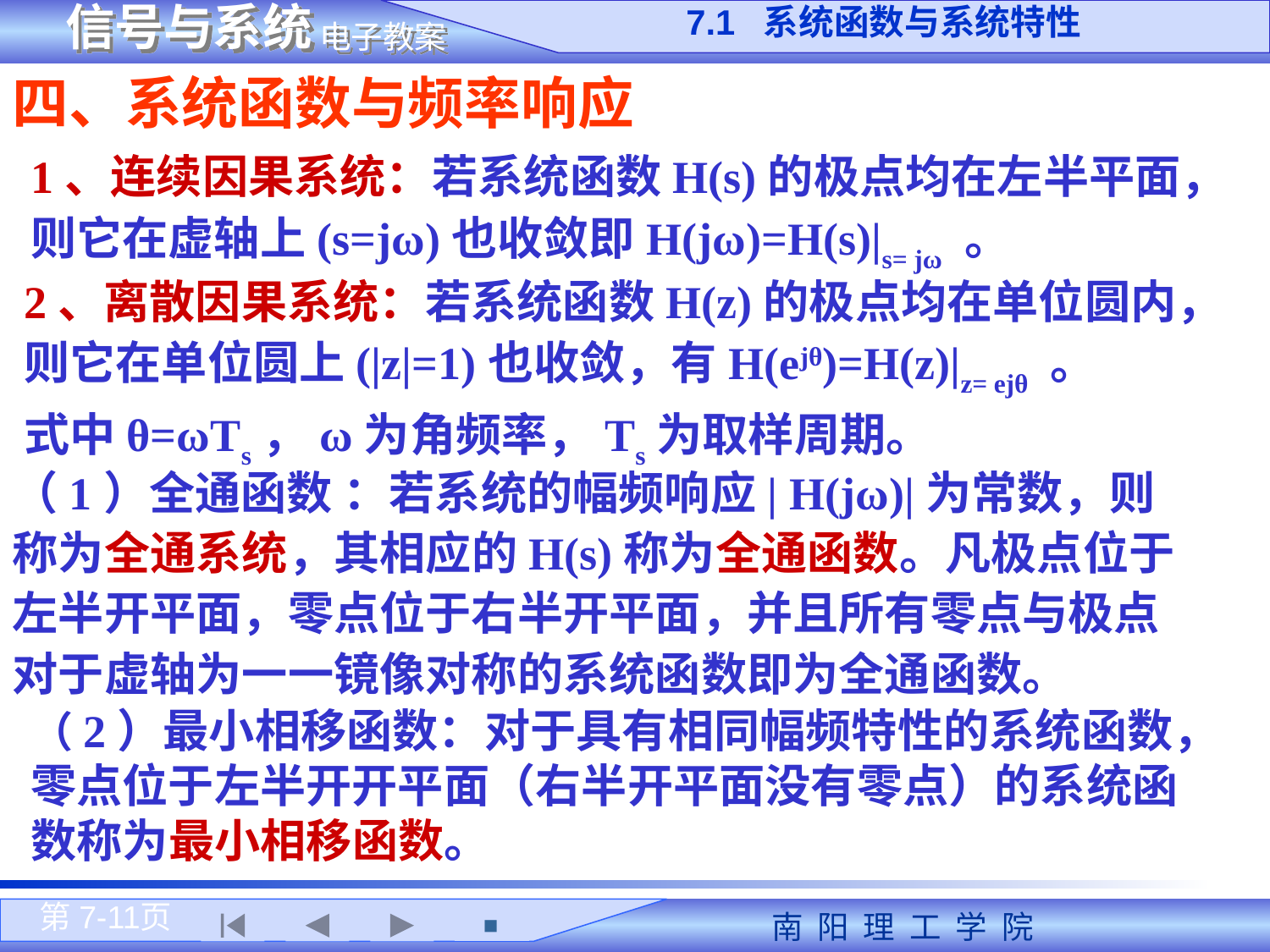

7.1  系统函数与系统特性
四、系统函数与频率响应
1、连续因果系统：若系统函数H(s)的极点均在左半平面，则它在虚轴上(s=jω)也收敛即H(jω)=H(s)|s= jω 。
2、离散因果系统：若系统函数H(z)的极点均在单位圆内，
则它在单位圆上(|z|=1)也收敛，有H(ejθ)=H(z)|z= ejθ 。
式中θ=ωTs，ω为角频率，Ts为取样周期。
（1）全通函数 ：若系统的幅频响应| H(jω)|为常数，则称为全通系统，其相应的H(s)称为全通函数。凡极点位于左半开平面，零点位于右半开平面，并且所有零点与极点对于虚轴为一一镜像对称的系统函数即为全通函数。

（2）最小相移函数：对于具有相同幅频特性的系统函数，零点位于左半开开平面（右半开平面没有零点）的系统函数称为最小相移函数。